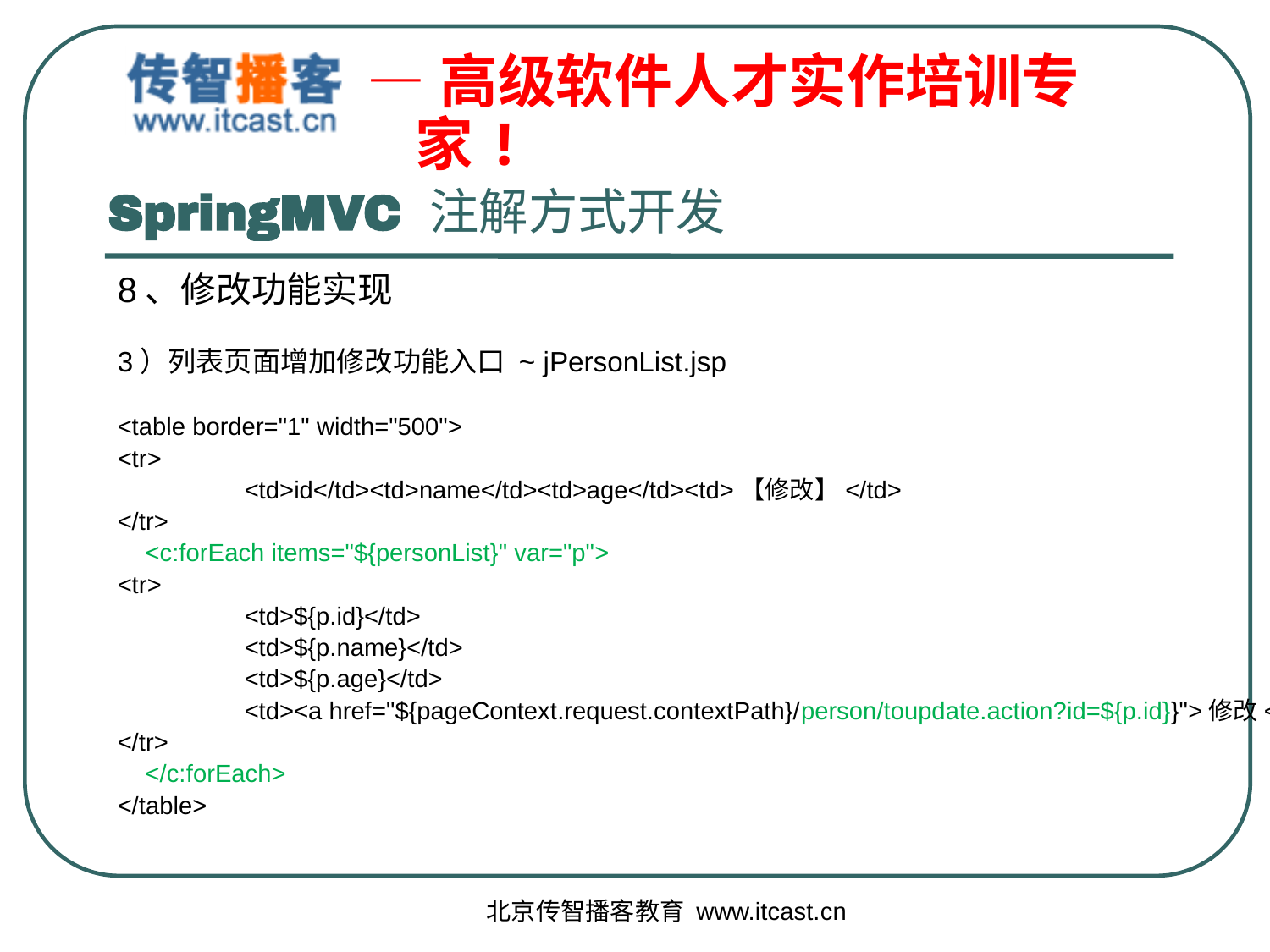

# SpringMVC 注解方式开发
8、修改功能实现

3）列表页面增加修改功能入口 ~ jPersonList.jsp

<table border="1" width="500">
<tr>
	<td>id</td><td>name</td><td>age</td><td>【修改】</td>
</tr>
    <c:forEach items="${personList}" var="p">
<tr>
	<td>${p.id}</td>
	<td>${p.name}</td>
	<td>${p.age}</td>
	<td><a href="${pageContext.request.contextPath}/person/toupdate.action?id=${p.id}}">修改</a></td>
</tr>
    </c:forEach>
</table>
北京传智播客教育 www.itcast.cn